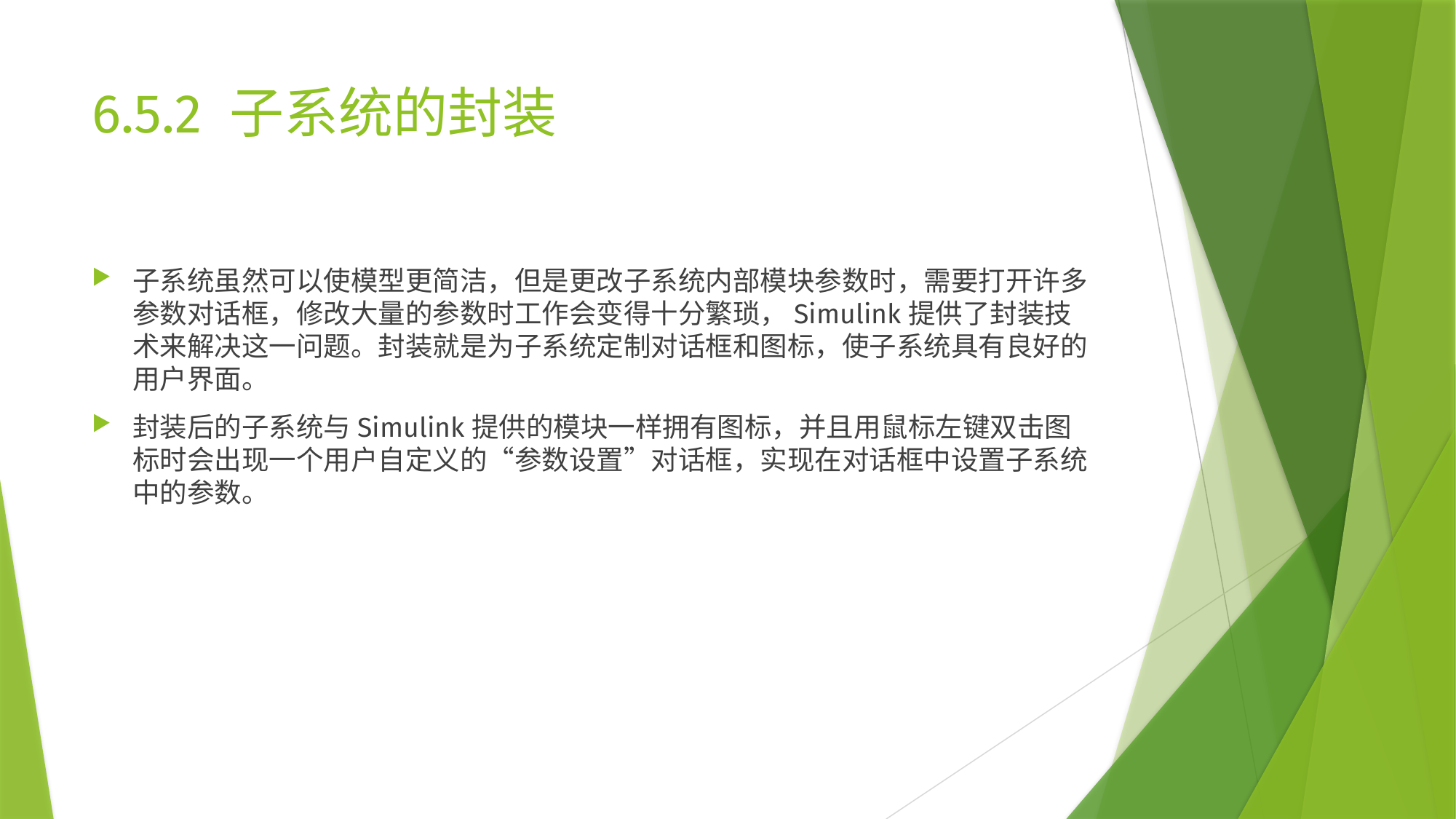

# 6.5.2 子系统的封装
子系统虽然可以使模型更简洁，但是更改子系统内部模块参数时，需要打开许多参数对话框，修改大量的参数时工作会变得十分繁琐，Simulink提供了封装技术来解决这一问题。封装就是为子系统定制对话框和图标，使子系统具有良好的用户界面。
封装后的子系统与Simulink提供的模块一样拥有图标，并且用鼠标左键双击图标时会出现一个用户自定义的“参数设置”对话框，实现在对话框中设置子系统中的参数。